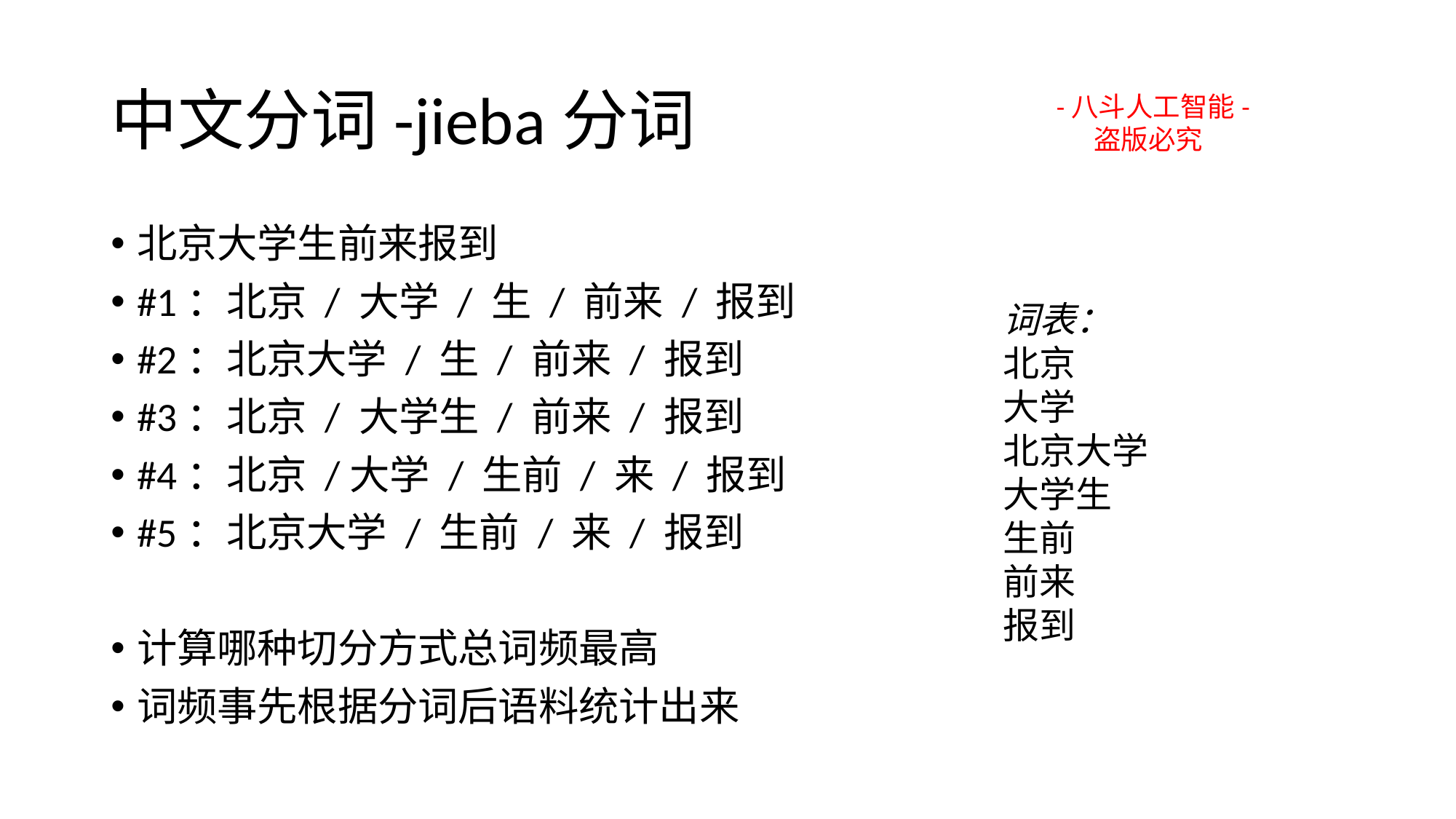

# 中文分词-jieba分词
-八斗人工智能-
     盗版必究
北京大学生前来报到
#1：北京 / 大学 / 生 / 前来 / 报到
#2：北京大学 / 生 / 前来 / 报到
#3：北京 / 大学生 / 前来 / 报到
#4：北京 /大学 / 生前 / 来 / 报到
#5：北京大学 / 生前 / 来 / 报到

计算哪种切分方式总词频最高
词频事先根据分词后语料统计出来
词表：
北京
大学
北京大学
大学生
生前
前来
报到